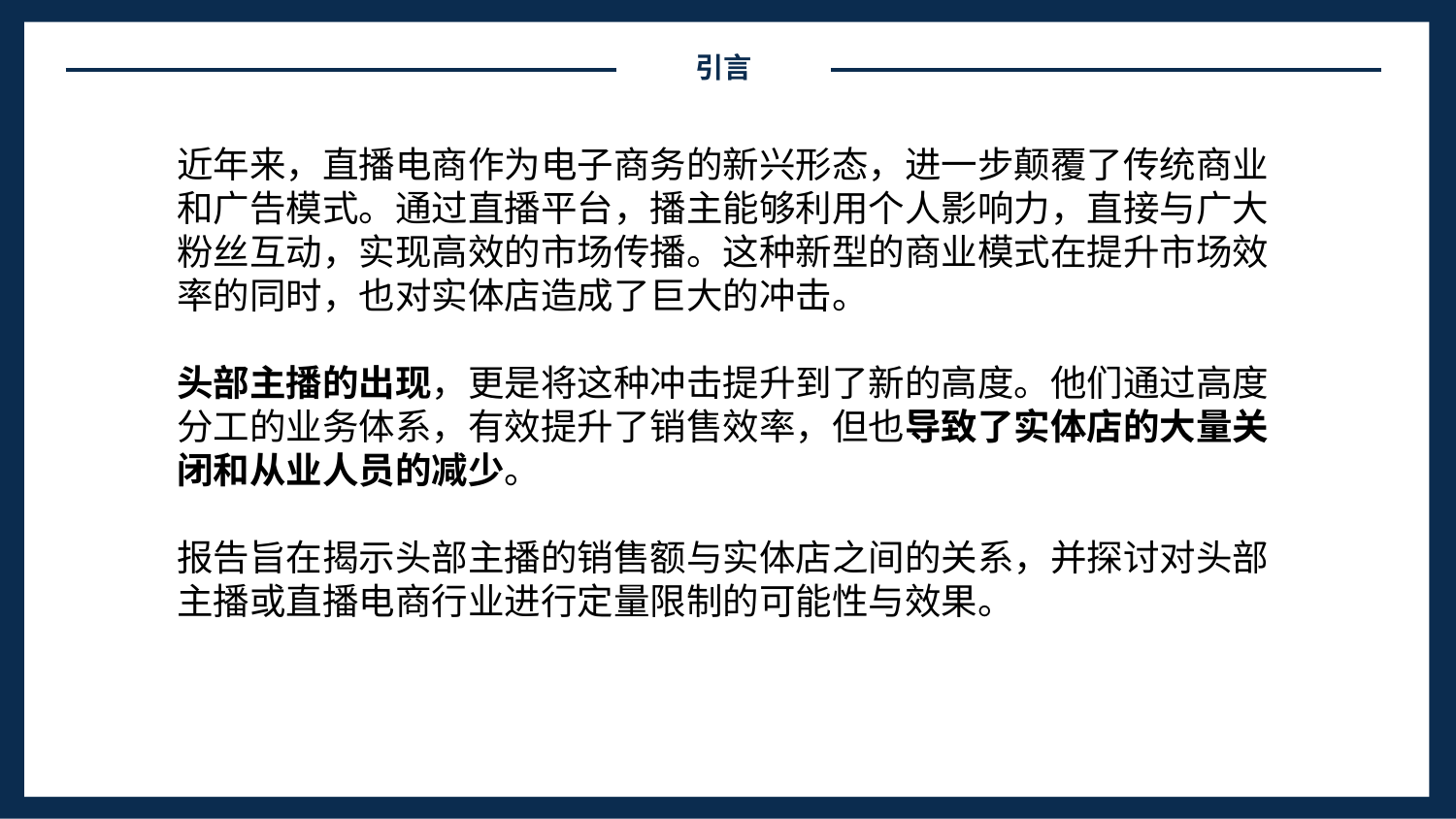

引言
近年来，直播电商作为电子商务的新兴形态，进一步颠覆了传统商业和广告模式。通过直播平台，播主能够利用个人影响力，直接与广大粉丝互动，实现高效的市场传播。这种新型的商业模式在提升市场效率的同时，也对实体店造成了巨大的冲击。

头部主播的出现，更是将这种冲击提升到了新的高度。他们通过高度分工的业务体系，有效提升了销售效率，但也导致了实体店的大量关闭和从业人员的减少。

报告旨在揭示头部主播的销售额与实体店之间的关系，并探讨对头部主播或直播电商行业进行定量限制的可能性与效果。